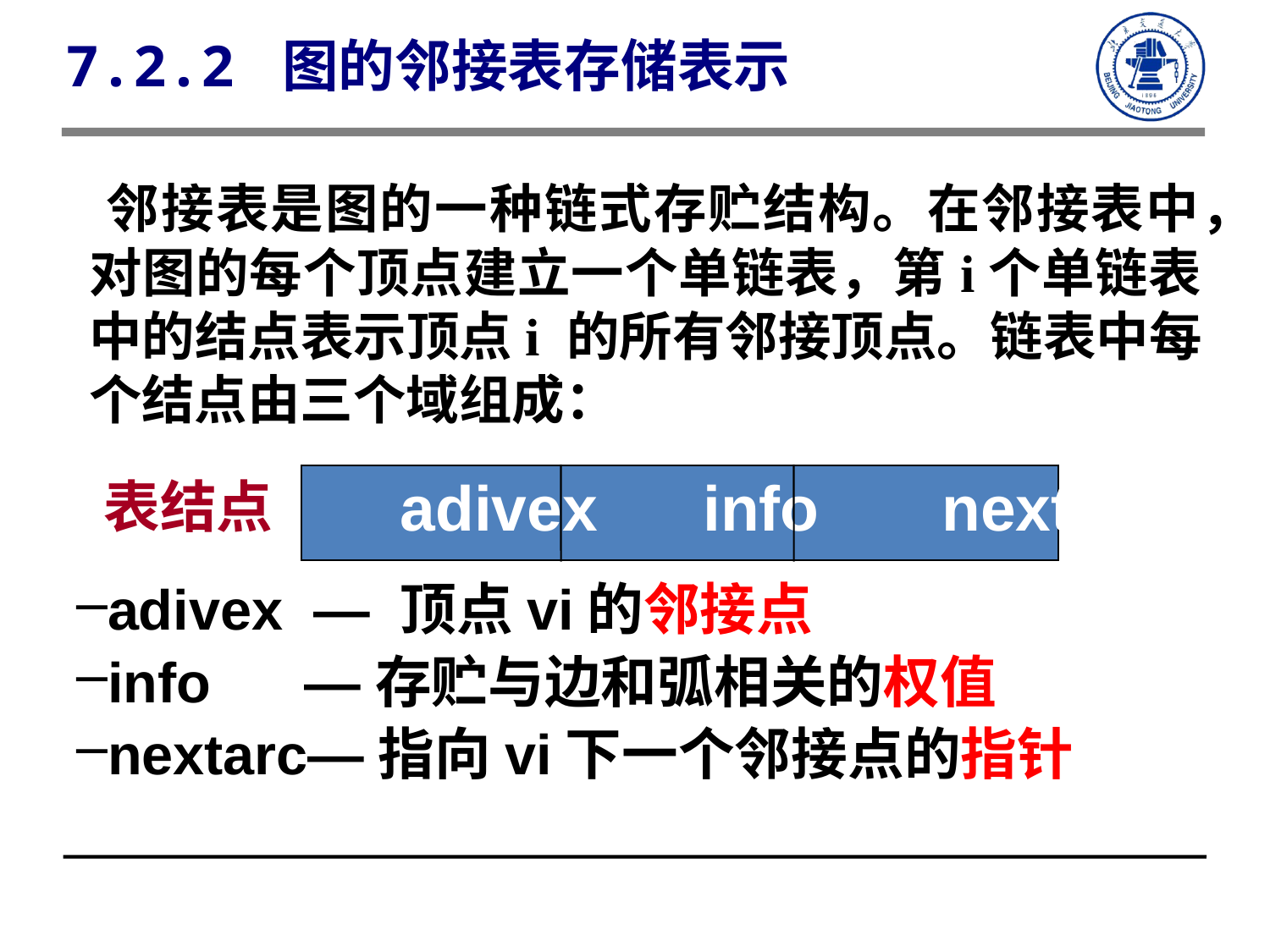

7.2.2 图的邻接表存储表示
 邻接表是图的一种链式存贮结构。在邻接表中，对图的每个顶点建立一个单链表，第i个单链表中的结点表示顶点i 的所有邻接顶点。链表中每个结点由三个域组成：
               adivex      info       nextarc
adivex  — 顶点vi的邻接点
info      —存贮与边和弧相关的权值
nextarc—指向vi下一个邻接点的指针
表结点